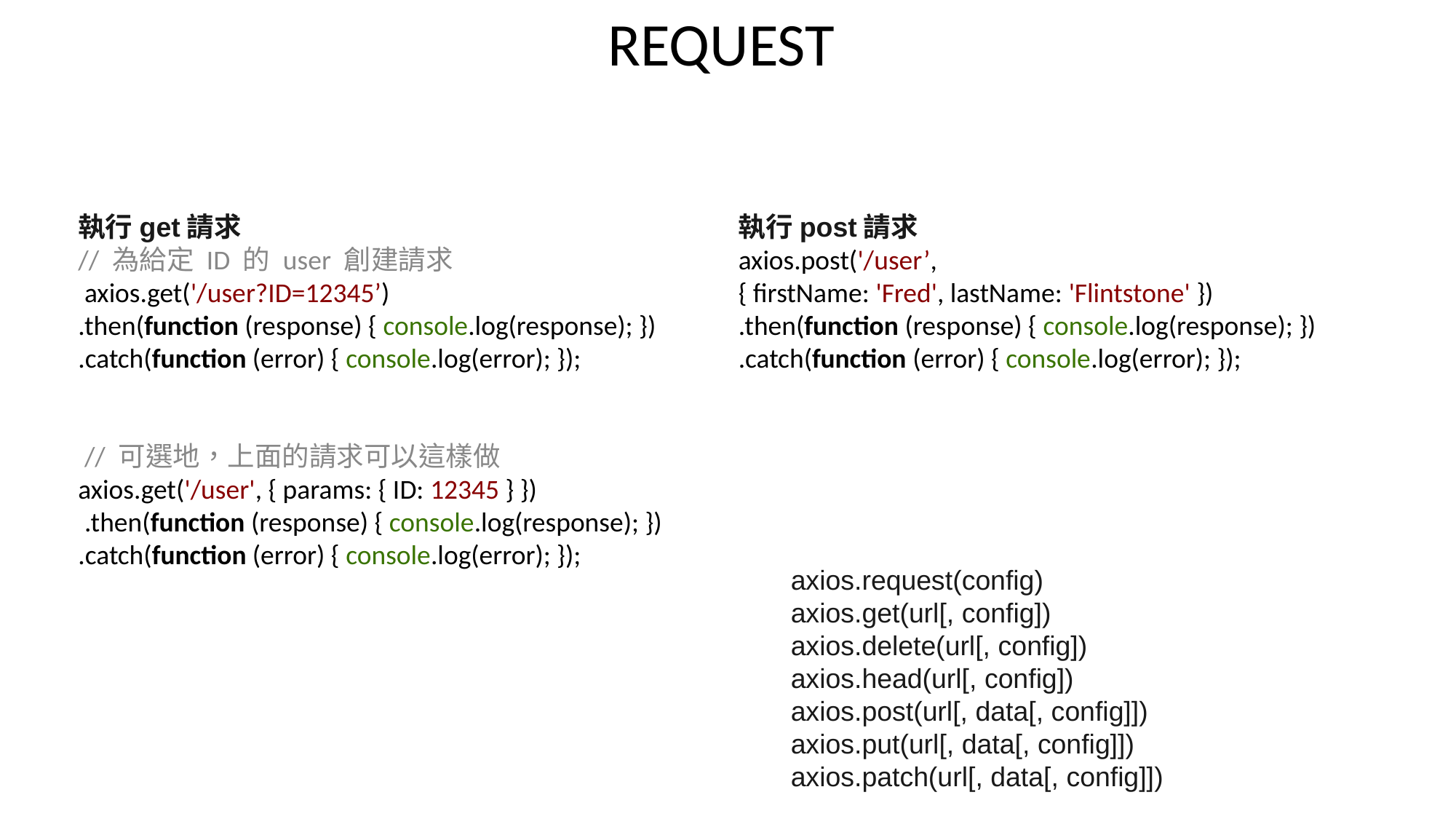

REQUEST
執行get請求
// 為給定 ID 的 user 創建請求
 axios.get('/user?ID=12345’)
.then(function (response) { console.log(response); })
.catch(function (error) { console.log(error); });

 // 可選地，上面的請求可以這樣做
axios.get('/user', { params: { ID: 12345 } })
 .then(function (response) { console.log(response); })
.catch(function (error) { console.log(error); });
執行post請求
axios.post('/user’,
{ firstName: 'Fred', lastName: 'Flintstone' })
.then(function (response) { console.log(response); })
.catch(function (error) { console.log(error); });
axios.request(config)
axios.get(url[, config])
axios.delete(url[, config])
axios.head(url[, config])
axios.post(url[, data[, config]])
axios.put(url[, data[, config]])
axios.patch(url[, data[, config]])